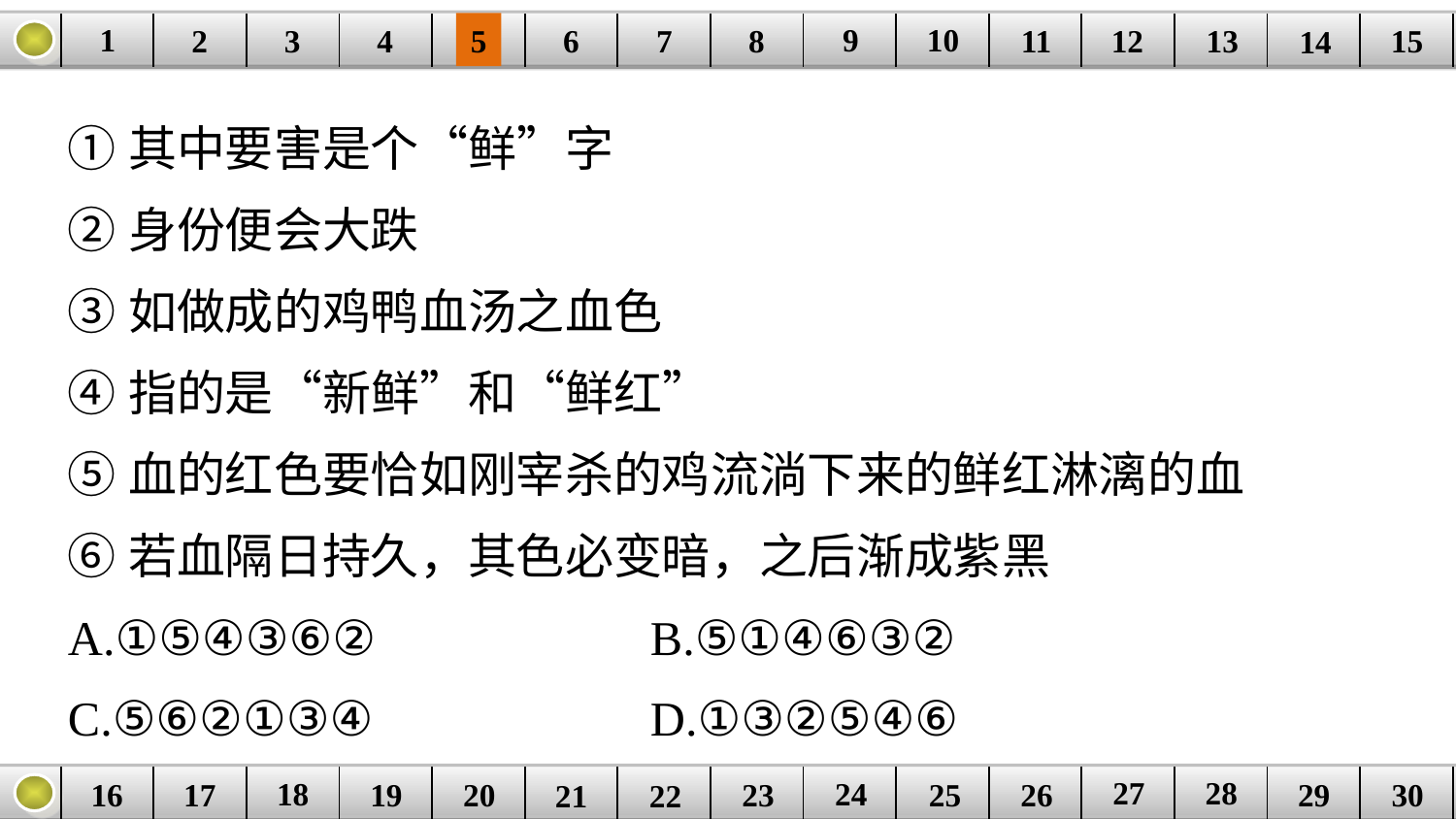

9
10
1
3
4
5
6
8
11
2
12
15
|  |  |  |  |  |  |  |  |  |  |  |  |  |  |  |
| --- | --- | --- | --- | --- | --- | --- | --- | --- | --- | --- | --- | --- | --- | --- |
7
13
14

①其中要害是个“鲜”字
②身份便会大跌
③如做成的鸡鸭血汤之血色
④指的是“新鲜”和“鲜红”
⑤血的红色要恰如刚宰杀的鸡流淌下来的鲜红淋漓的血
⑥若血隔日持久，其色必变暗，之后渐成紫黑
A.①⑤④③⑥②  		B.⑤①④⑥③②
C.⑤⑥②①③④  		D.①③②⑤④⑥

27
28
18
24
16
25
26
30
|  |  |  |  |  |  |  |  |  |  |  |  |  |  |  |
| --- | --- | --- | --- | --- | --- | --- | --- | --- | --- | --- | --- | --- | --- | --- |
23
17
19
20
29
21
22